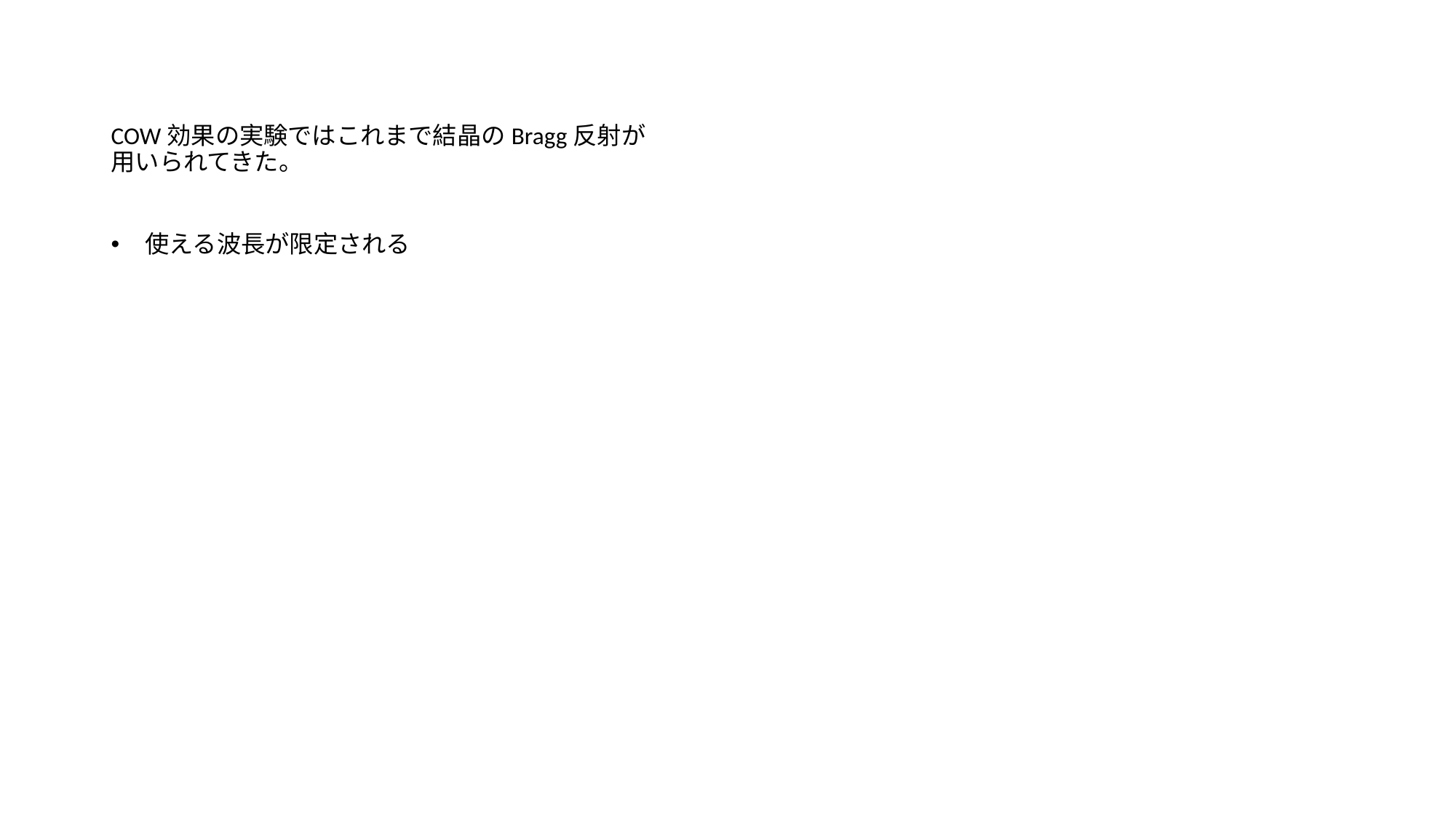

COW効果の実験ではこれまで結晶のBragg反射が用いられてきた。

使える波長が限定される